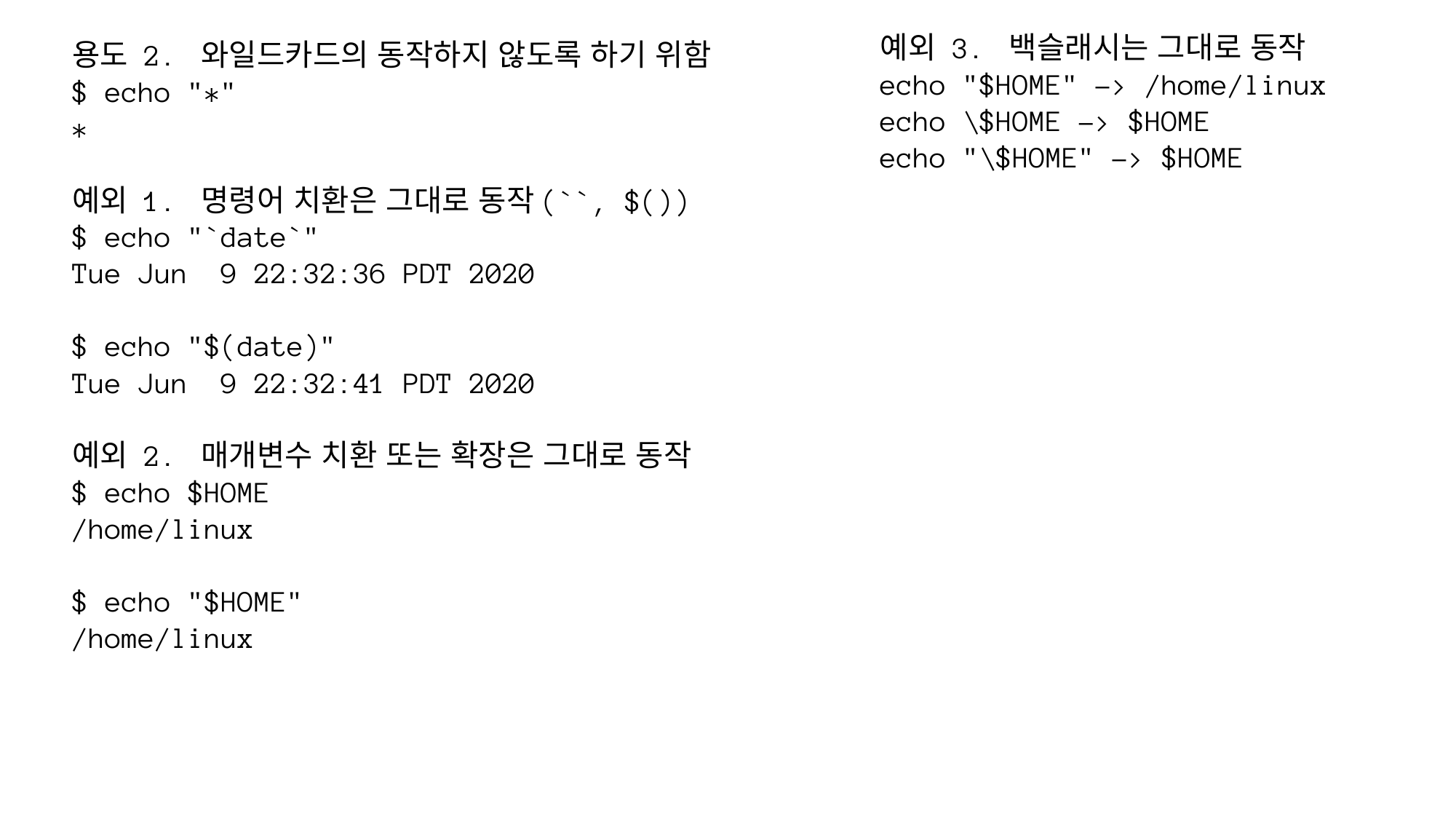

예외 3. 백슬래시는 그대로 동작
echo "$HOME" -> /home/linux
echo \$HOME -> $HOME
echo "\$HOME" -> $HOME
용도 2. 와일드카드의 동작하지 않도록 하기 위함
$ echo "*"
*

예외 1. 명령어 치환은 그대로 동작(``, $())
$ echo "`date`"
Tue Jun  9 22:32:36 PDT 2020

$ echo "$(date)"
Tue Jun  9 22:32:41 PDT 2020

예외 2. 매개변수 치환 또는 확장은 그대로 동작
$ echo $HOME
/home/linux

$ echo "$HOME"
/home/linux